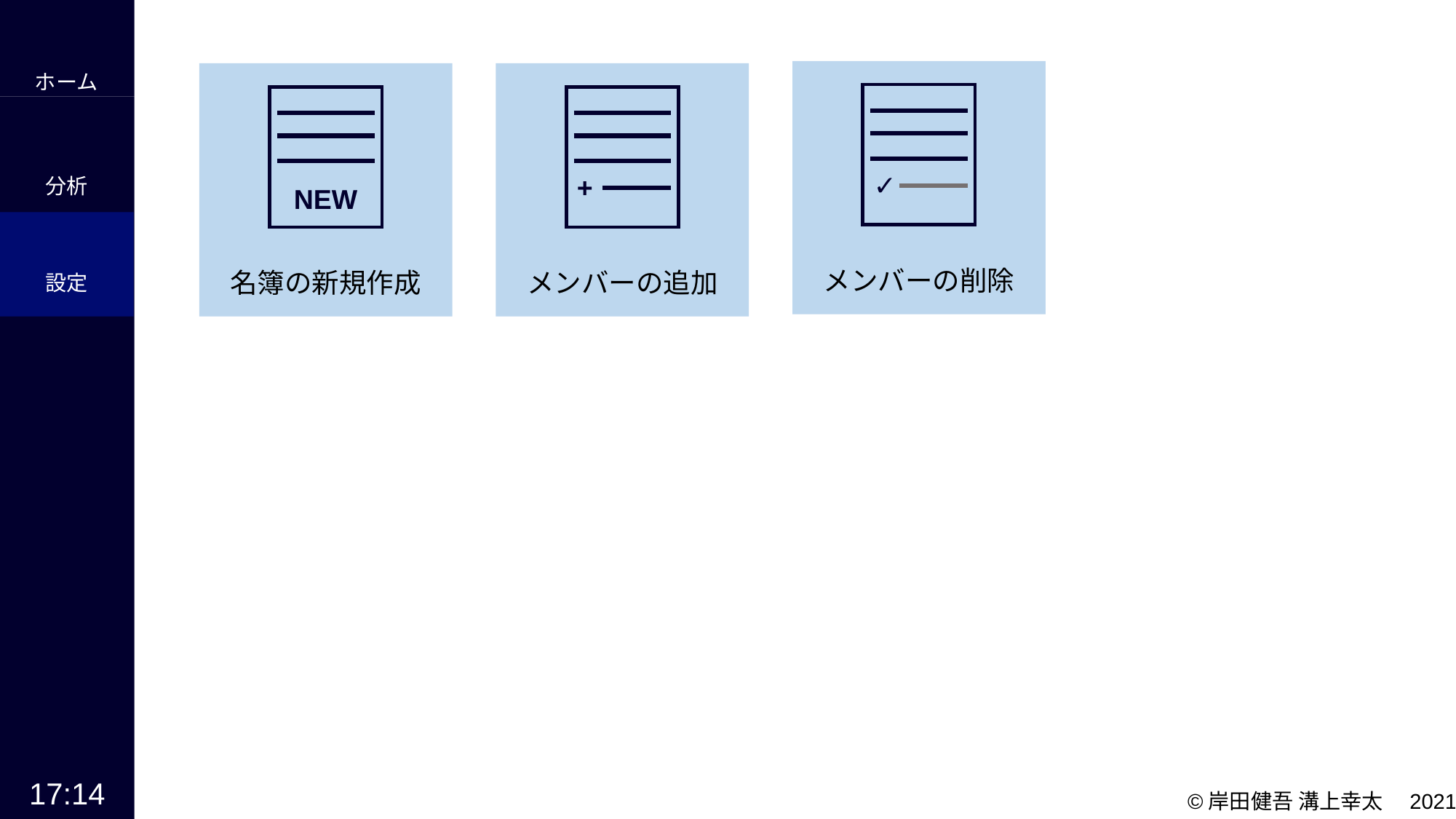

ホーム

✓
+
分析
NEW

メンバーの削除
名簿の新規作成
メンバーの追加
設定
17:14
©岸田健吾 溝上幸太　2021